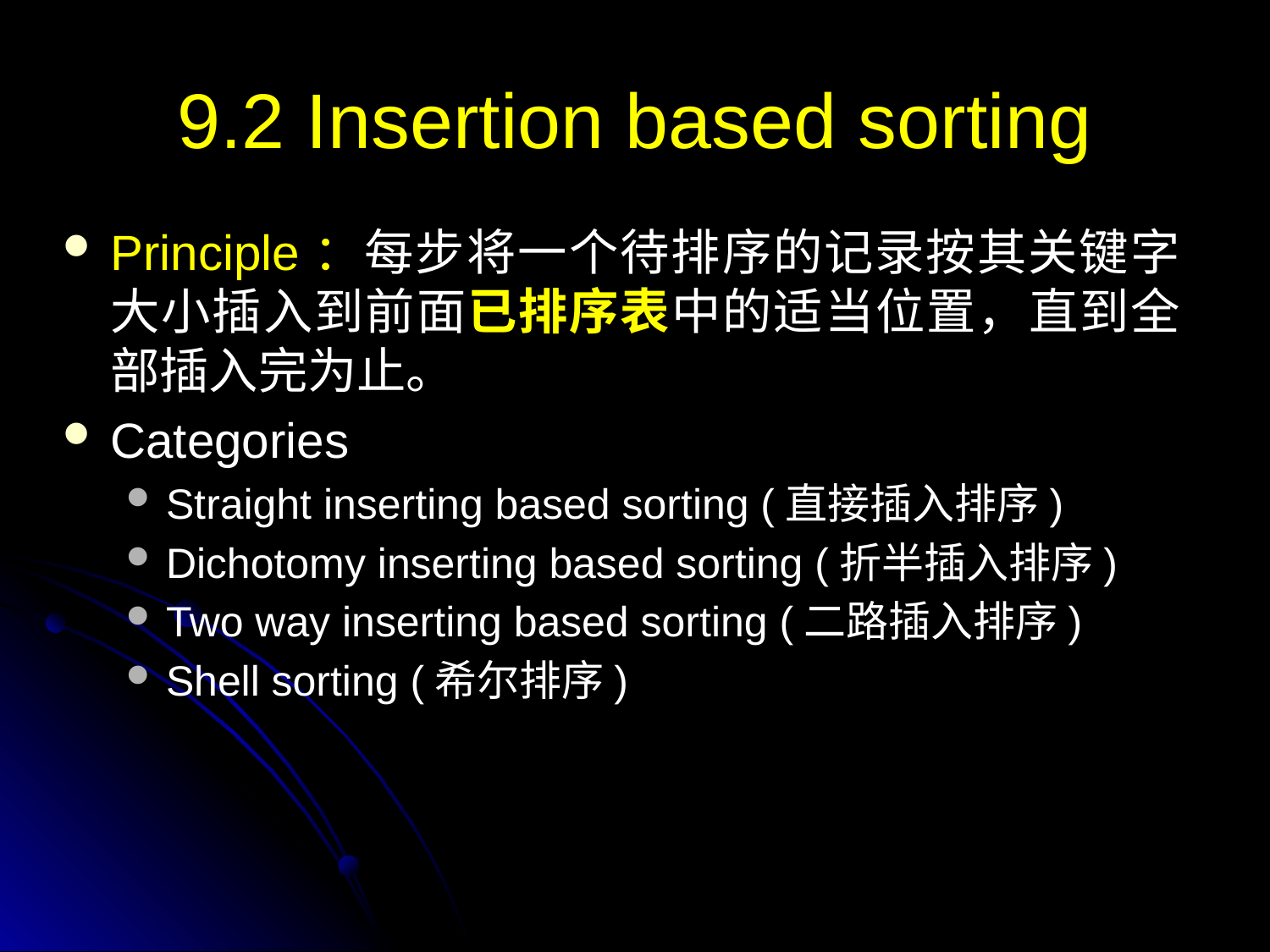

# 9.2 Insertion based sorting
Principle：每步将一个待排序的记录按其关键字大小插入到前面已排序表中的适当位置，直到全部插入完为止。
Categories
Straight inserting based sorting (直接插入排序)
Dichotomy inserting based sorting (折半插入排序)
Two way inserting based sorting (二路插入排序)
Shell sorting (希尔排序)